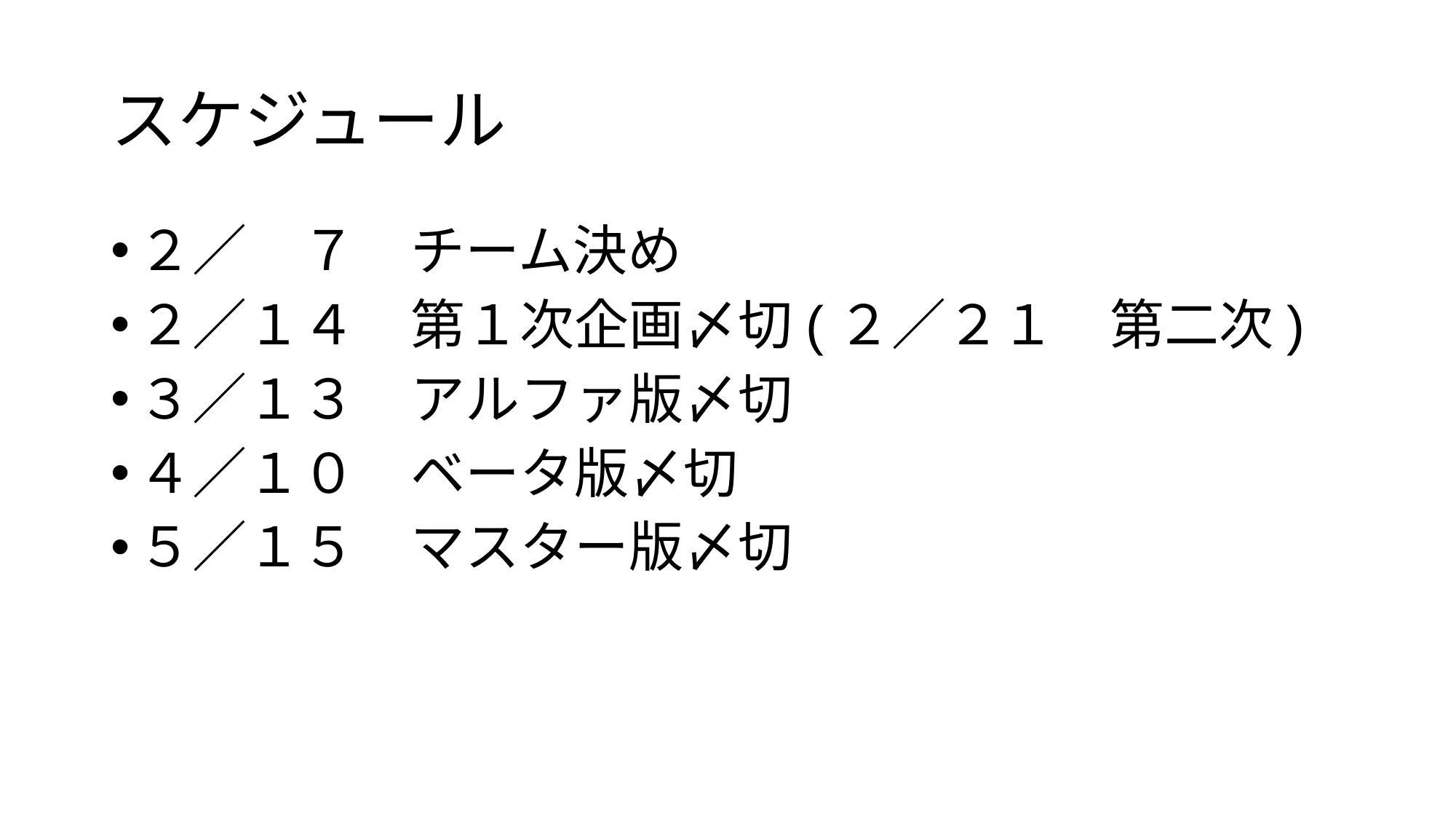

# スケジュール
２／　７　チーム決め
２／１４　第１次企画〆切(２／２１　第二次)
３／１３　アルファ版〆切
４／１０　ベータ版〆切
５／１５　マスター版〆切